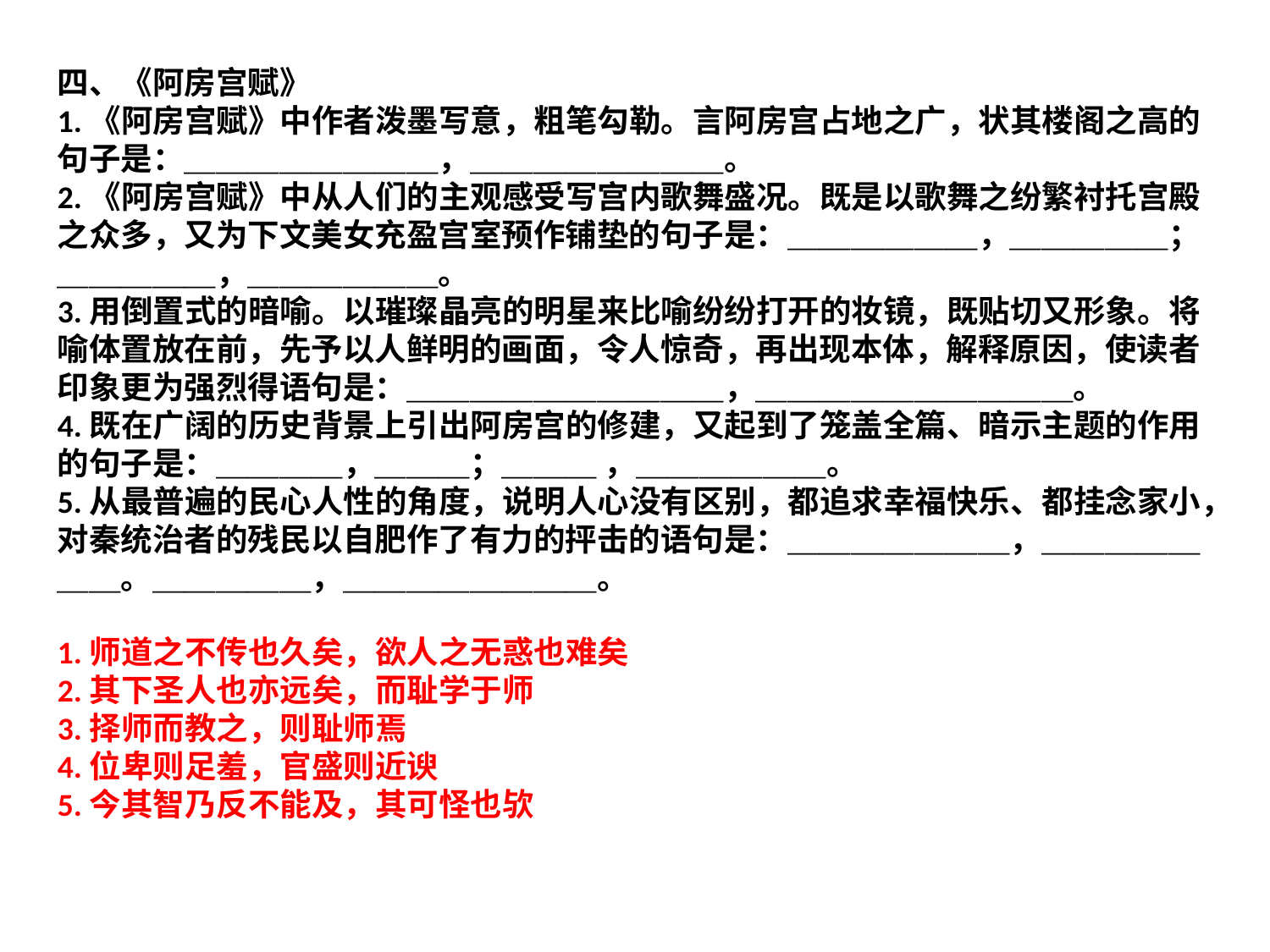

四、《阿房宫赋》
1.《阿房宫赋》中作者泼墨写意，粗笔勾勒。言阿房宫占地之广，状其楼阁之高的句子是：＿＿＿＿＿＿＿＿，＿＿＿＿＿＿＿＿。
2.《阿房宫赋》中从人们的主观感受写宫内歌舞盛况。既是以歌舞之纷繁衬托宫殿之众多，又为下文美女充盈宫室预作铺垫的句子是：＿＿＿＿＿＿，＿＿＿＿＿；＿＿＿＿＿，＿＿＿＿＿＿。
3.用倒置式的暗喻。以璀璨晶亮的明星来比喻纷纷打开的妆镜，既贴切又形象。将喻体置放在前，先予以人鲜明的画面，令人惊奇，再出现本体，解释原因，使读者印象更为强烈得语句是：＿＿＿＿＿＿＿＿＿＿，＿＿＿＿＿＿＿＿＿＿。
4.既在广阔的历史背景上引出阿房宫的修建，又起到了笼盖全篇、暗示主题的作用的句子是：＿＿＿＿，＿＿＿；＿＿＿ ，＿＿＿＿＿＿。
5.从最普遍的民心人性的角度，说明人心没有区别，都追求幸福快乐、都挂念家小，对秦统治者的残民以自肥作了有力的抨击的语句是：＿＿＿＿＿＿＿，＿＿＿＿＿＿＿。＿＿＿＿＿，＿＿＿＿＿＿＿＿。

1.师道之不传也久矣，欲人之无惑也难矣
2.其下圣人也亦远矣，而耻学于师
3.择师而教之，则耻师焉
4.位卑则足羞，官盛则近谀
5.今其智乃反不能及，其可怪也欤